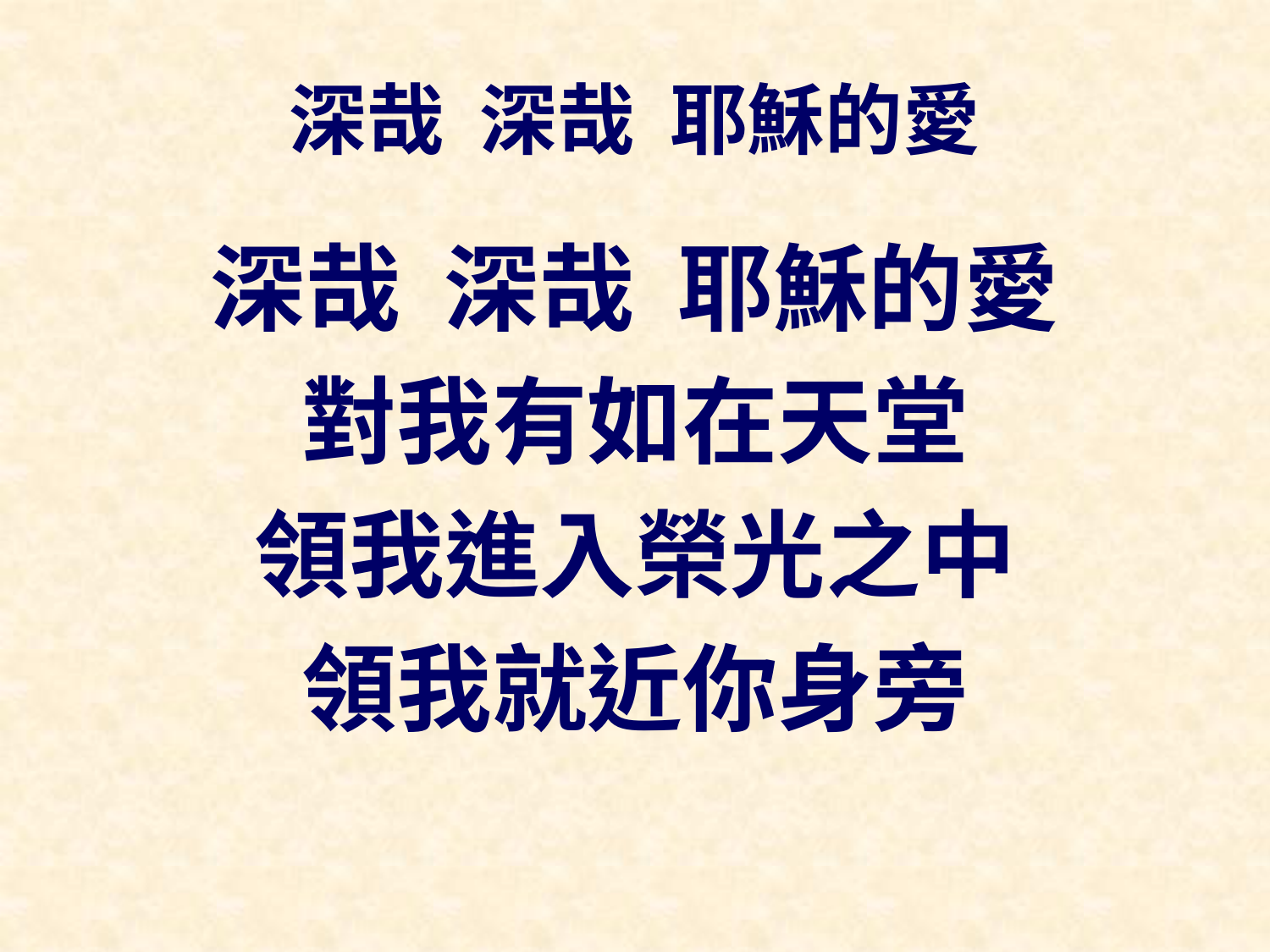

# 深哉  深哉  耶穌的愛
深哉  深哉  耶穌的愛
對我有如在天堂
領我進入榮光之中
領我就近你身旁